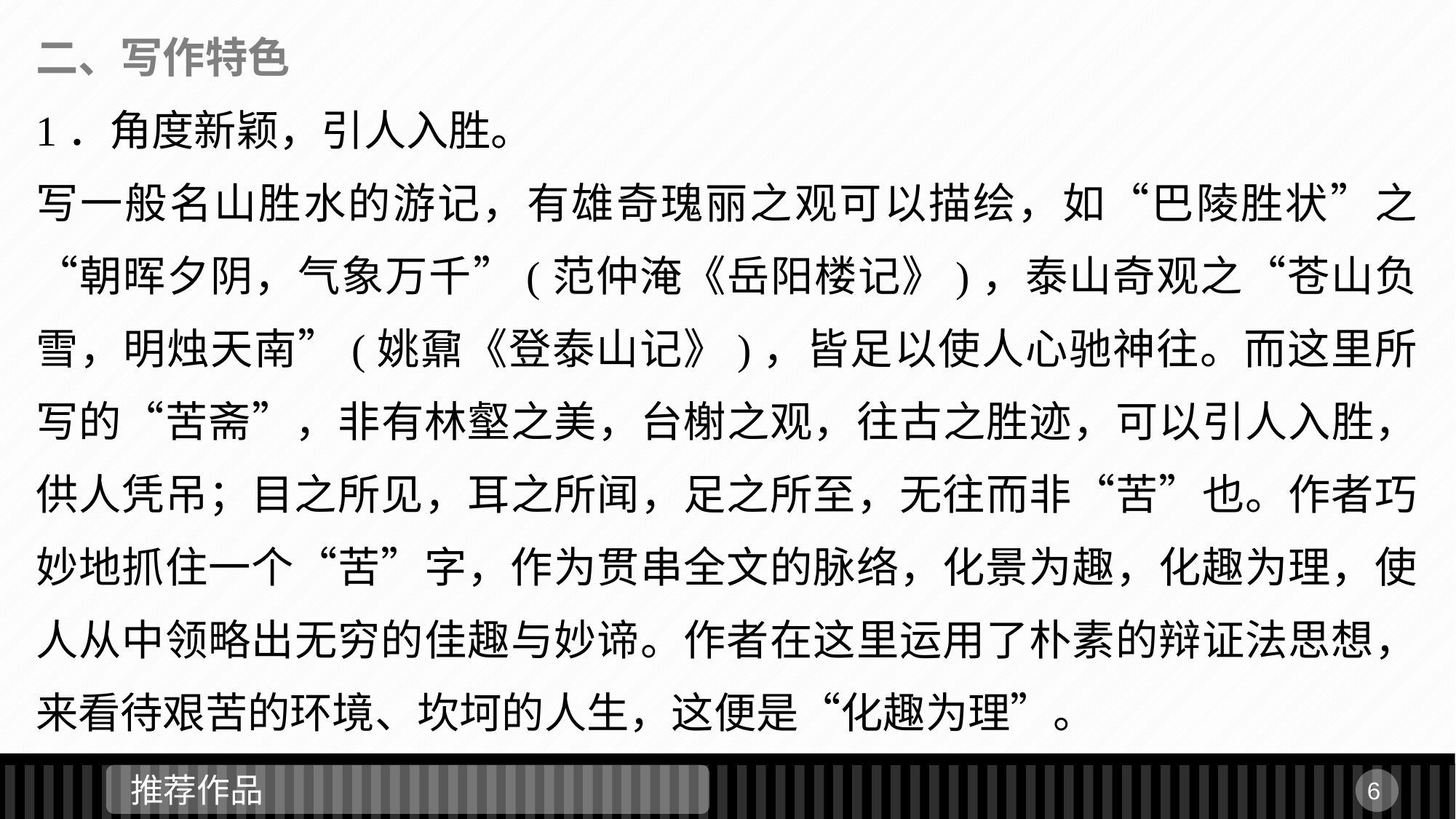

二、写作特色
1．角度新颖，引人入胜。
写一般名山胜水的游记，有雄奇瑰丽之观可以描绘，如“巴陵胜状”之“朝晖夕阴，气象万千”(范仲淹《岳阳楼记》)，泰山奇观之“苍山负雪，明烛天南”(姚鼐《登泰山记》)，皆足以使人心驰神往。而这里所写的“苦斋”，非有林壑之美，台榭之观，往古之胜迹，可以引人入胜，供人凭吊；目之所见，耳之所闻，足之所至，无往而非“苦”也。作者巧妙地抓住一个“苦”字，作为贯串全文的脉络，化景为趣，化趣为理，使人从中领略出无穷的佳趣与妙谛。作者在这里运用了朴素的辩证法思想，来看待艰苦的环境、坎坷的人生，这便是“化趣为理”。